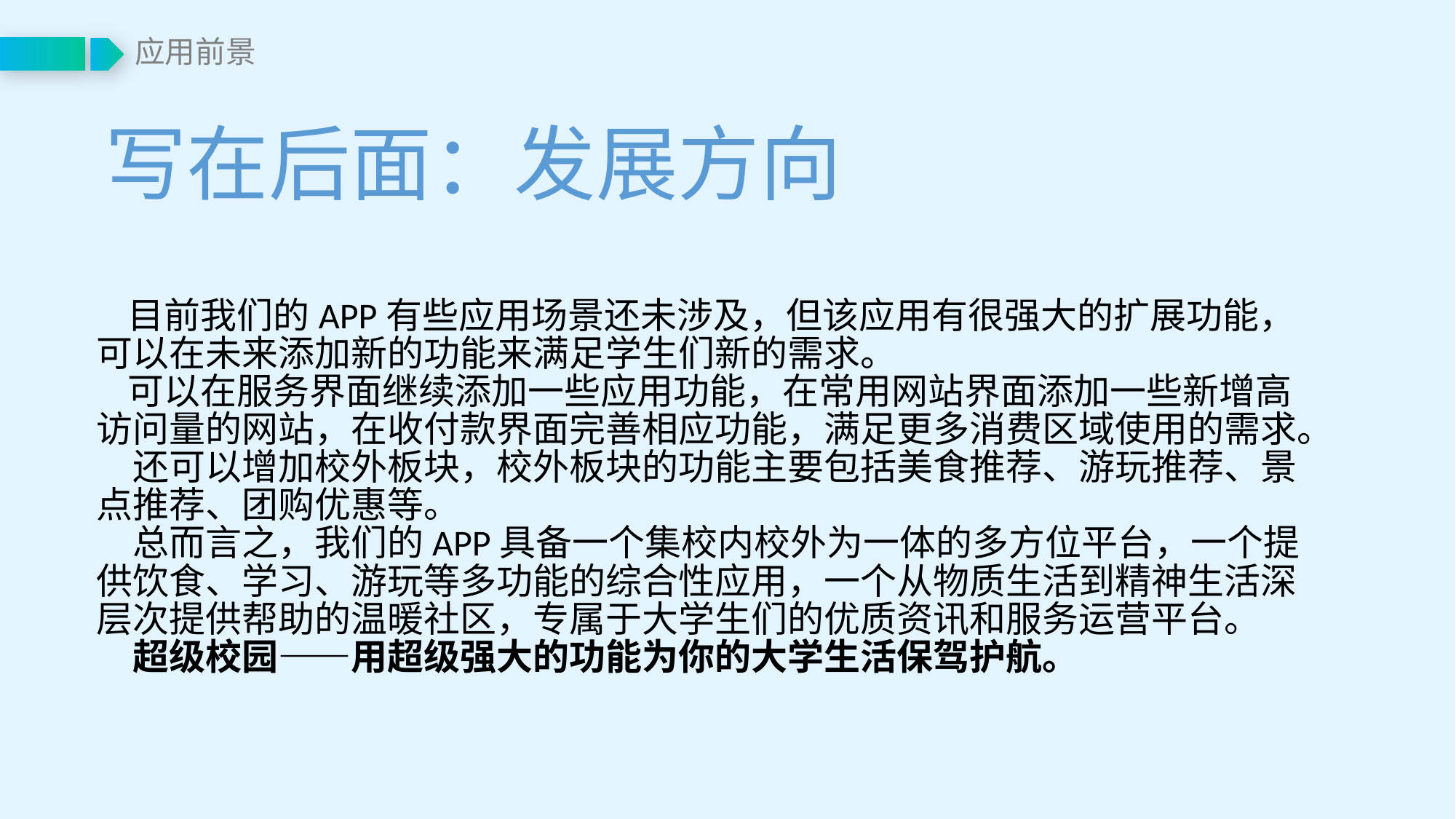

应用前景

写在后面：发展方向
目前我们的APP有些应用场景还未涉及，但该应用有很强大的扩展功能，可以在未来添加新的功能来满足学生们新的需求。
可以在服务界面继续添加一些应用功能，在常用网站界面添加一些新增高访问量的网站，在收付款界面完善相应功能，满足更多消费区域使用的需求。
还可以增加校外板块，校外板块的功能主要包括美食推荐、游玩推荐、景点推荐、团购优惠等。
总而言之，我们的APP具备一个集校内校外为一体的多方位平台，一个提供饮食、学习、游玩等多功能的综合性应用，一个从物质生活到精神生活深层次提供帮助的温暖社区，专属于大学生们的优质资讯和服务运营平台。
超级校园——用超级强大的功能为你的大学生活保驾护航。